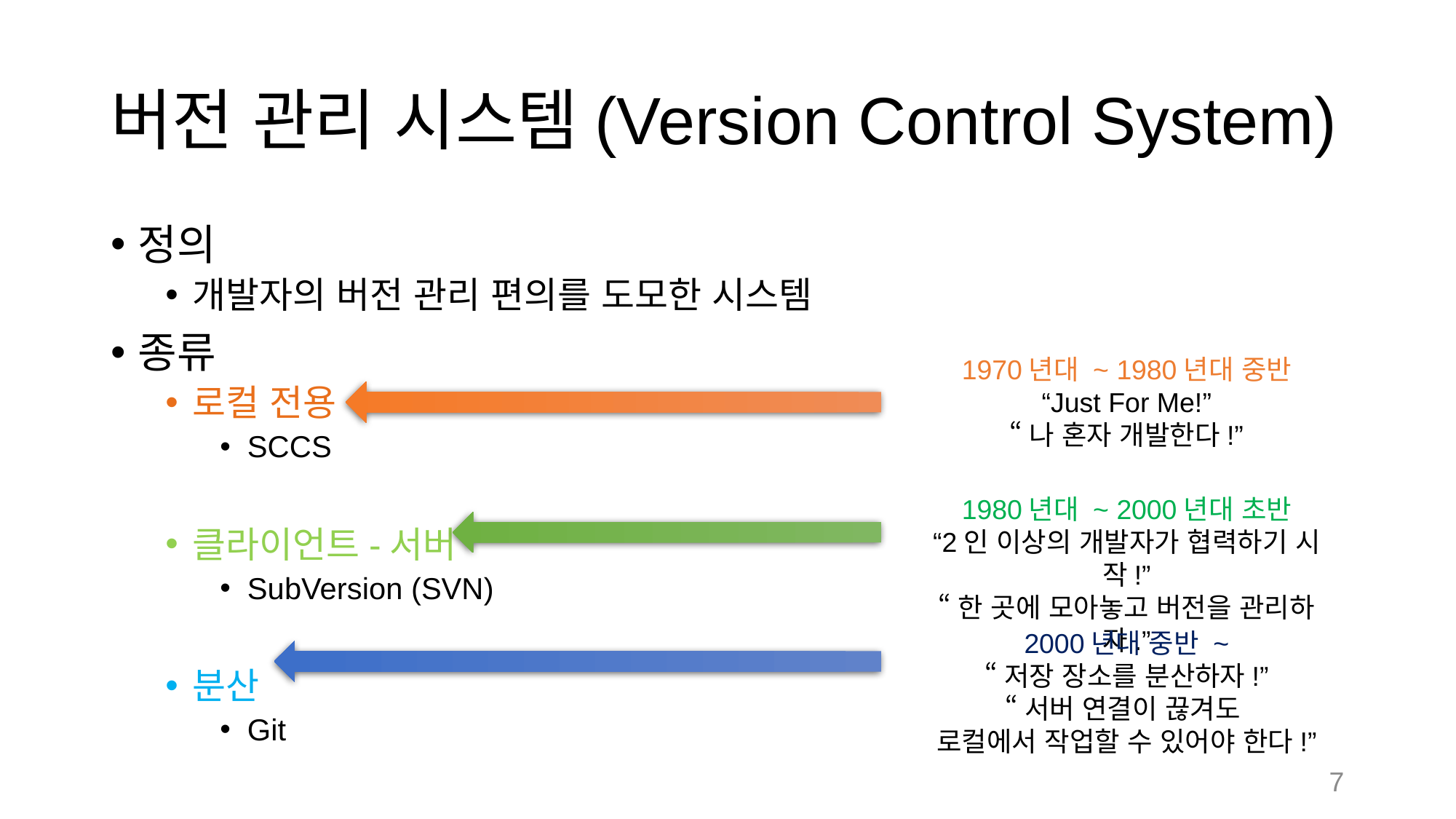

# 버전 관리 시스템(Version Control System)

정의
개발자의 버전 관리 편의를 도모한 시스템
종류
로컬 전용
SCCS

클라이언트-서버
SubVersion (SVN)

분산
Git

1970년대 ~ 1980년대 중반
“Just For Me!”
“나 혼자 개발한다!”

1980년대 ~ 2000년대 초반
“2인 이상의 개발자가 협력하기 시작!”
“한 곳에 모아놓고 버전을 관리하자.”
2000년대 중반 ~
“저장 장소를 분산하자!”
“서버 연결이 끊겨도
로컬에서 작업할 수 있어야 한다!”
7